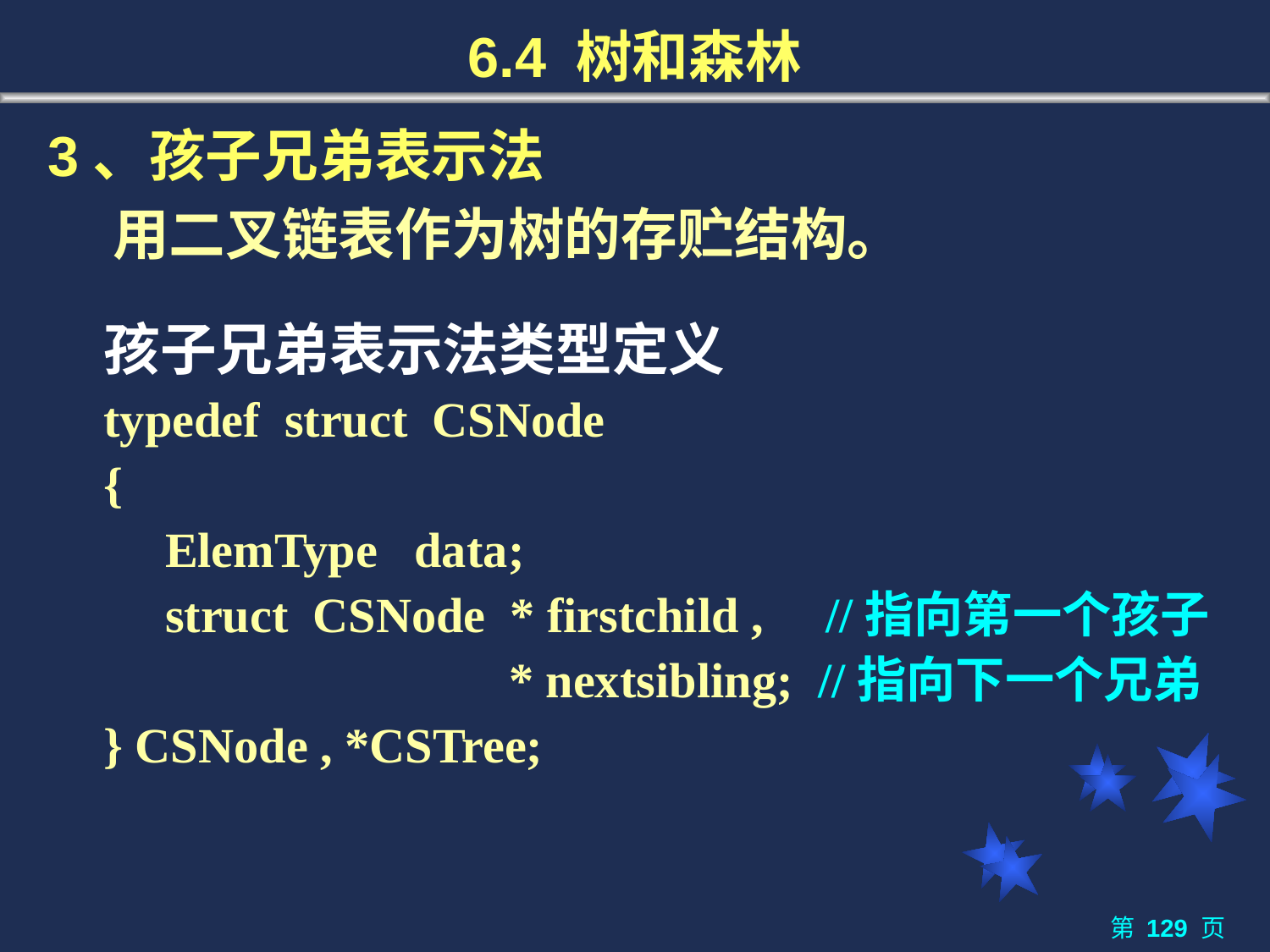

# 6.4 树和森林
3、孩子兄弟表示法
    用二叉链表作为树的存贮结构。
孩子兄弟表示法类型定义
typedef  struct  CSNode
{
     ElemType   data;
     struct  CSNode  * firstchild ,     //指向第一个孩子
                                 * nextsibling;  //指向下一个兄弟
} CSNode , *CSTree;
第 129 页